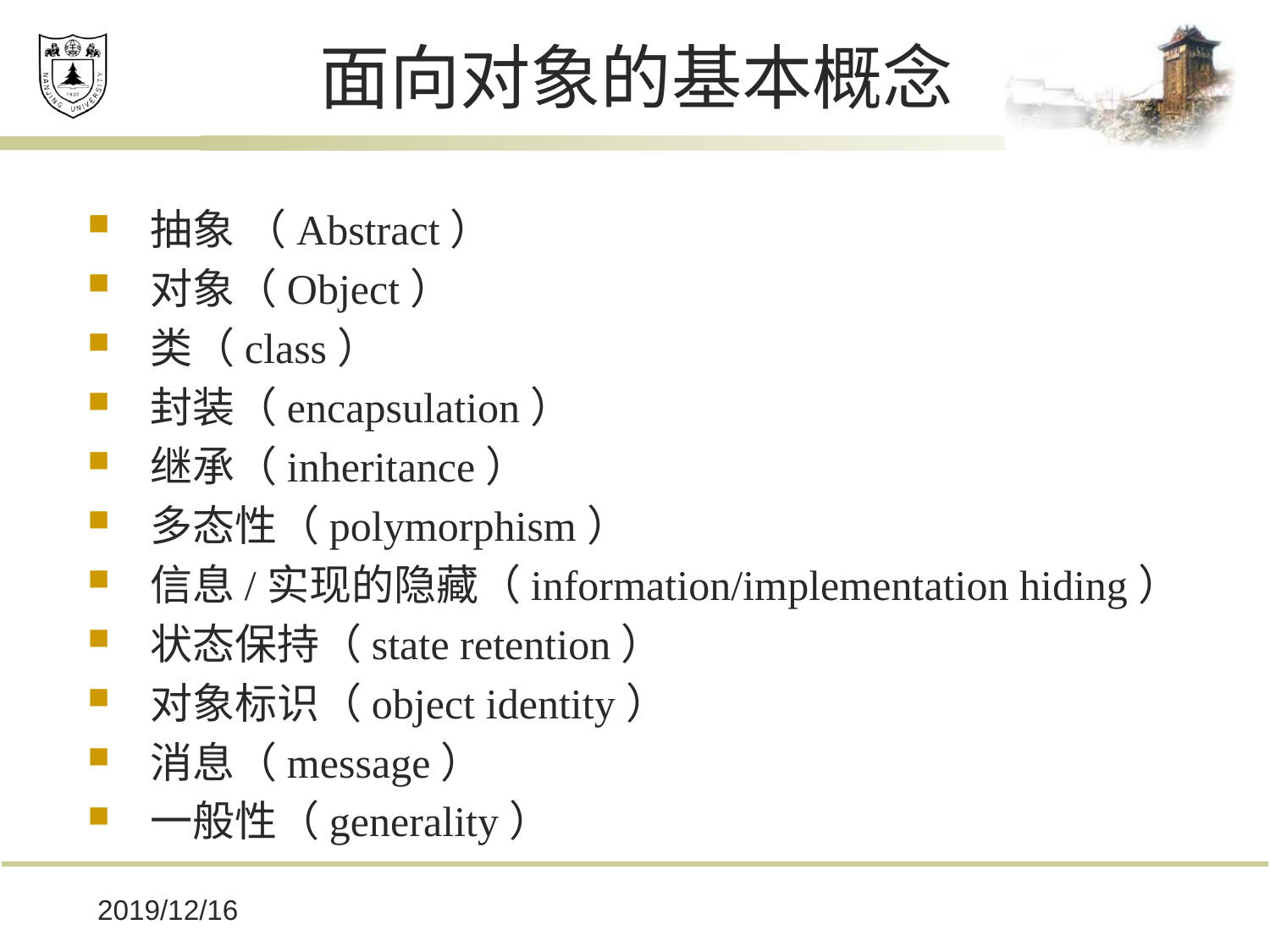

# 面向对象的基本概念
抽象 （Abstract）
对象（Object）
类（class）
封装（encapsulation）
继承（inheritance）
多态性（polymorphism）
信息/实现的隐藏（information/implementation hiding）
状态保持（state retention）
对象标识（object identity）
消息（message）
一般性（generality）
2019/12/16